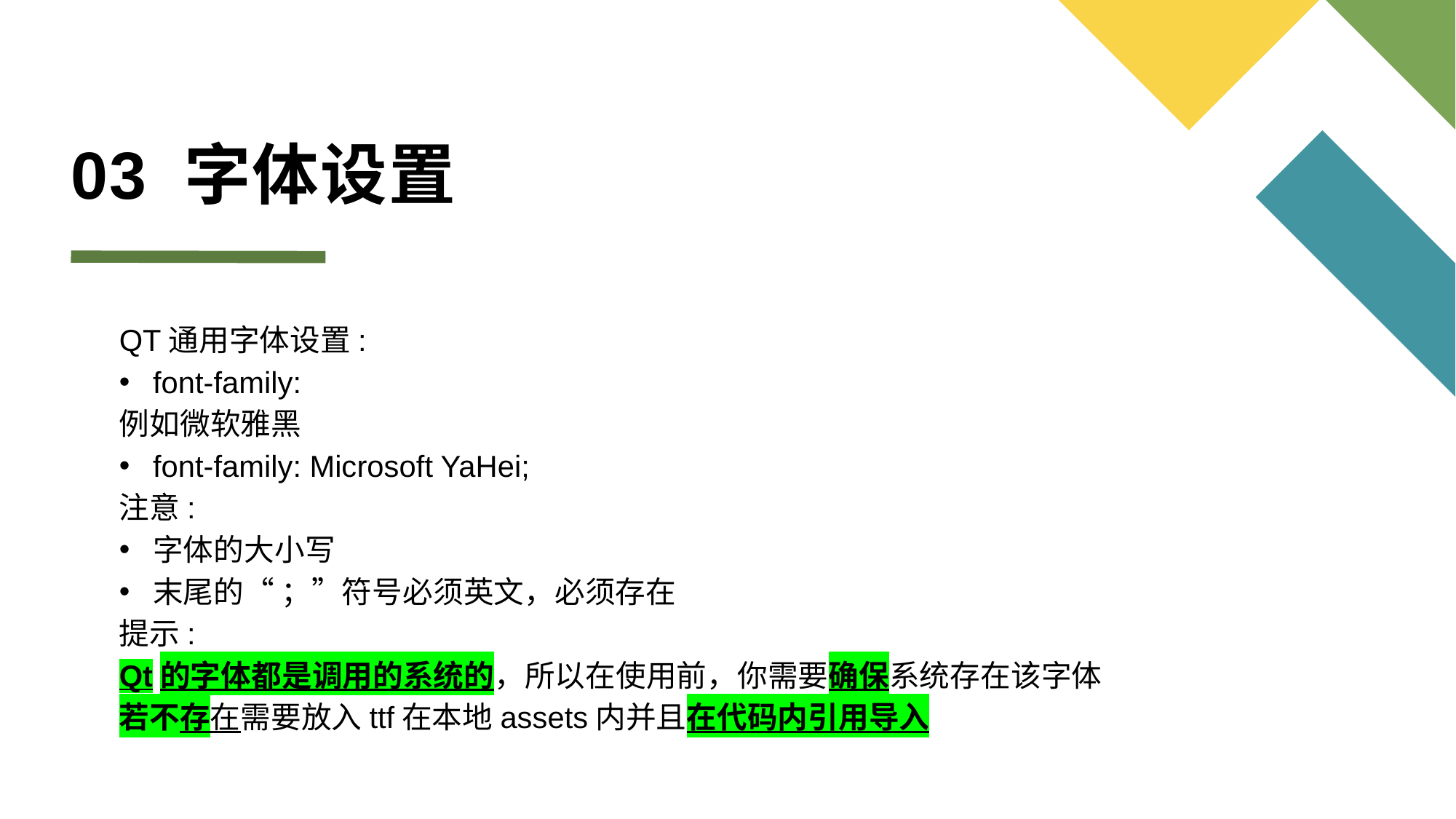

# 03 字体设置
QT通用字体设置:
font-family:
例如微软雅黑
font-family: Microsoft YaHei;
注意:
字体的大小写
末尾的“ ；”符号必须英文，必须存在
提示:
Qt的字体都是调用的系统的，所以在使用前，你需要确保系统存在该字体
若不存在需要放入ttf在本地assets内并且在代码内引用导入